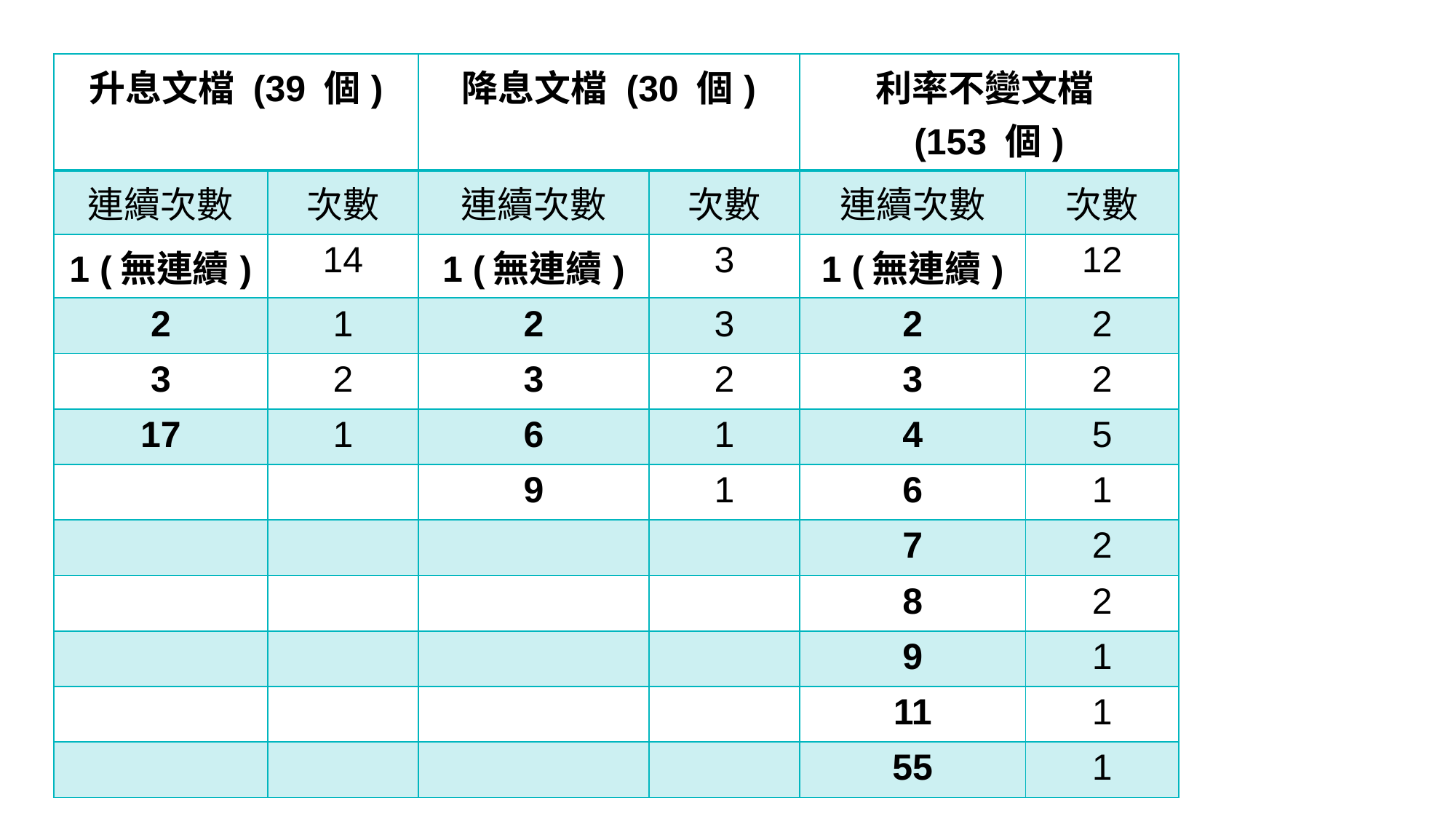

| 升息文檔 (39 個) |  | 降息文檔 (30 個) |  | 利率不變文檔 (153 個) |  |
| --- | --- | --- | --- | --- | --- |
| 連續次數 | 次數 | 連續次數 | 次數 | 連續次數 | 次數 |
| 1 (無連續) | 14 | 1 (無連續) | 3 | 1 (無連續) | 12 |
| 2 | 1 | 2 | 3 | 2 | 2 |
| 3 | 2 | 3 | 2 | 3 | 2 |
| 17 | 1 | 6 | 1 | 4 | 5 |
|  |  | 9 | 1 | 6 | 1 |
|  |  |  |  | 7 | 2 |
|  |  |  |  | 8 | 2 |
|  |  |  |  | 9 | 1 |
|  |  |  |  | 11 | 1 |
|  |  |  |  | 55 | 1 |